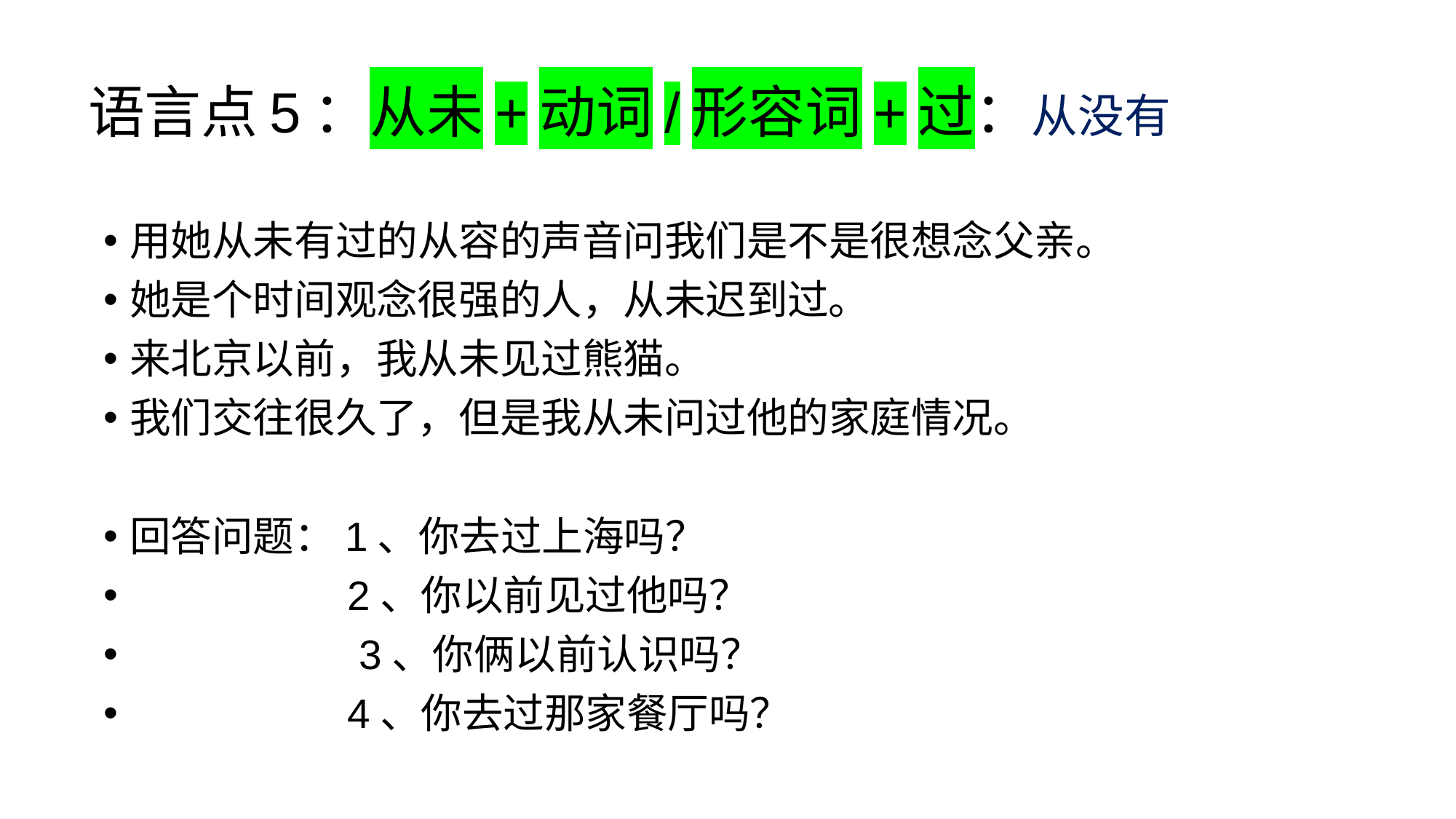

# 语言点5：从未+动词/形容词+过：从没有
用她从未有过的从容的声音问我们是不是很想念父亲。
她是个时间观念很强的人，从未迟到过。
来北京以前，我从未见过熊猫。
我们交往很久了，但是我从未问过他的家庭情况。

回答问题：1、你去过上海吗？
                   2、你以前见过他吗？
                    3、你俩以前认识吗？
                   4、你去过那家餐厅吗？